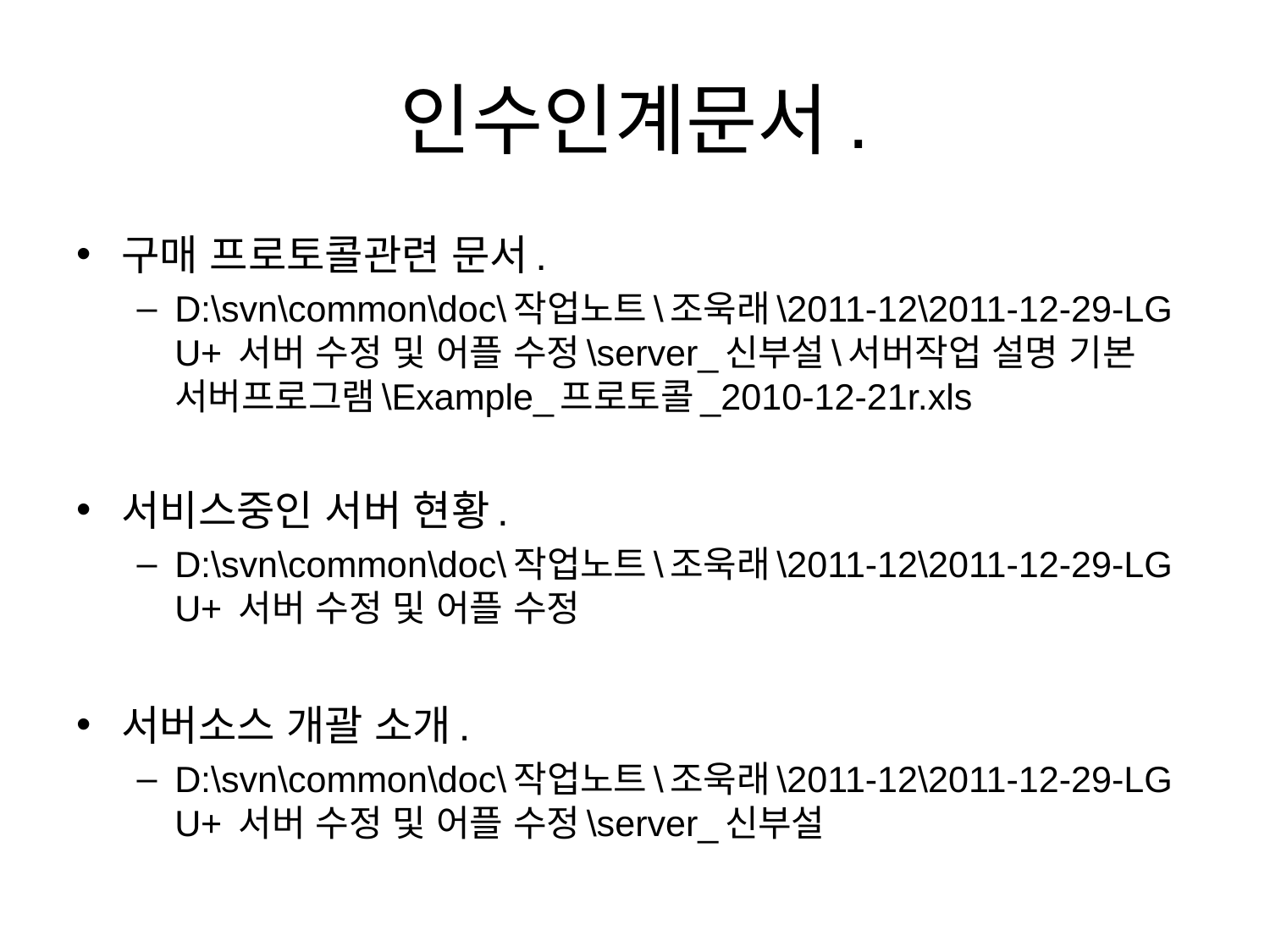

# 인수인계문서.
구매 프로토콜관련 문서.
D:\svn\common\doc\작업노트\조욱래\2011-12\2011-12-29-LG U+ 서버 수정 및 어플 수정\server_신부설\서버작업 설명 기본 서버프로그램\Example_프로토콜_2010-12-21r.xls

서비스중인 서버 현황.
D:\svn\common\doc\작업노트\조욱래\2011-12\2011-12-29-LG U+ 서버 수정 및 어플 수정

서버소스 개괄 소개.
D:\svn\common\doc\작업노트\조욱래\2011-12\2011-12-29-LG U+ 서버 수정 및 어플 수정\server_신부설